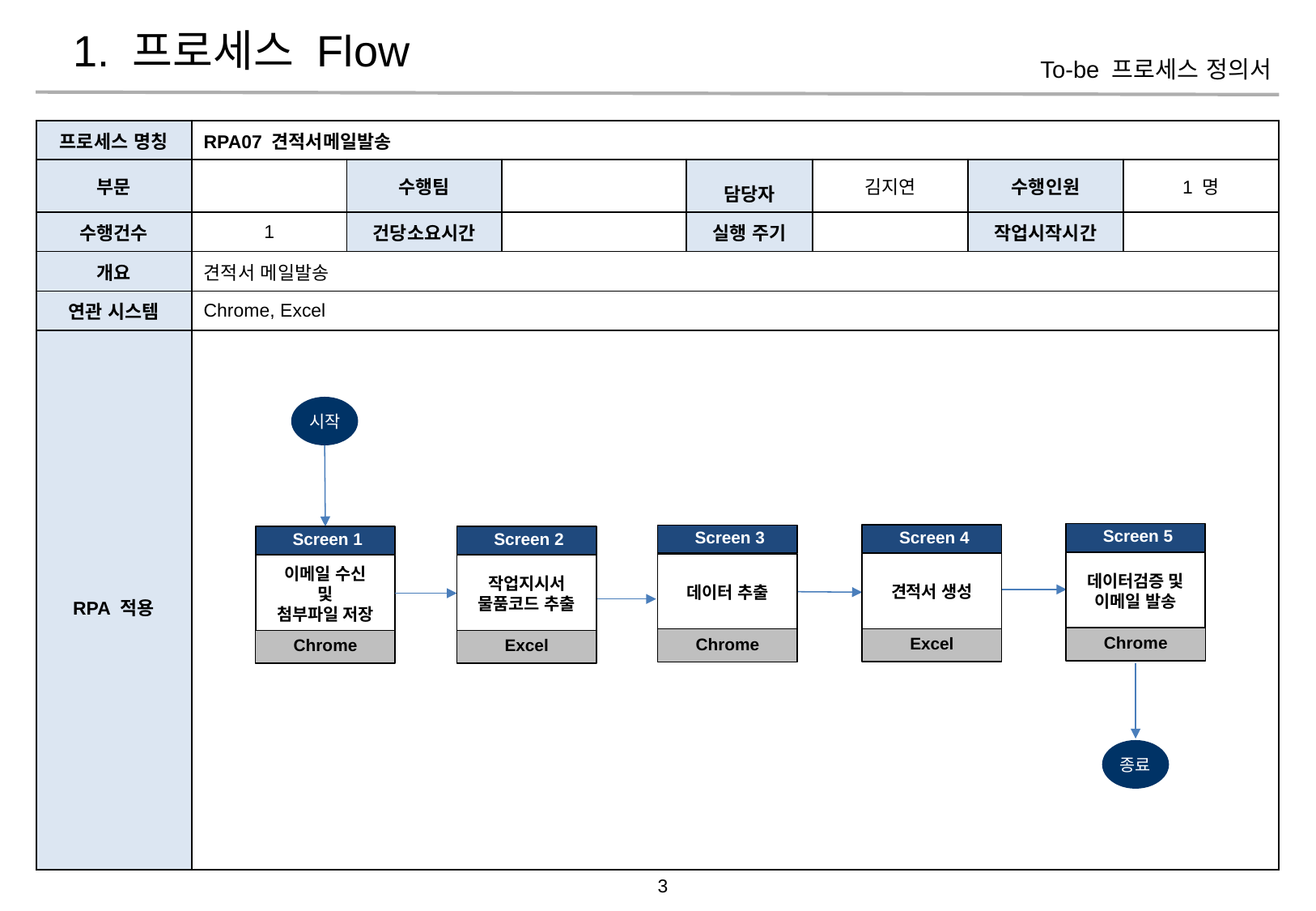

# 1. 프로세스 Flow
| 프로세스 명칭 | RPA07 견적서메일발송 |  |  |  |  |  |  |
| --- | --- | --- | --- | --- | --- | --- | --- |
| 부문 |  | 수행팀 |  | 담당자 | 김지연 | 수행인원 | 1 명 |
| 수행건수 | 1 | 건당소요시간 |  | 실행 주기 |  | 작업시작시간 |  |
| 개요 | 견적서 메일발송 |  |  |  |  |  |  |
| 연관 시스템 | Chrome, Excel |  |  |  |  |  |  |
| RPA 적용 |  |  |  |  |  |  |  |
시작
 Screen 5
데이터검증 및 이메일 발송
Chrome
 Screen 4
견적서 생성
Excel
 Screen 3
데이터 추출
Chrome
 Screen 1
이메일 수신
및
첨부파일 저장
Chrome
 Screen 2
작업지시서
물품코드 추출
Excel
종료
3